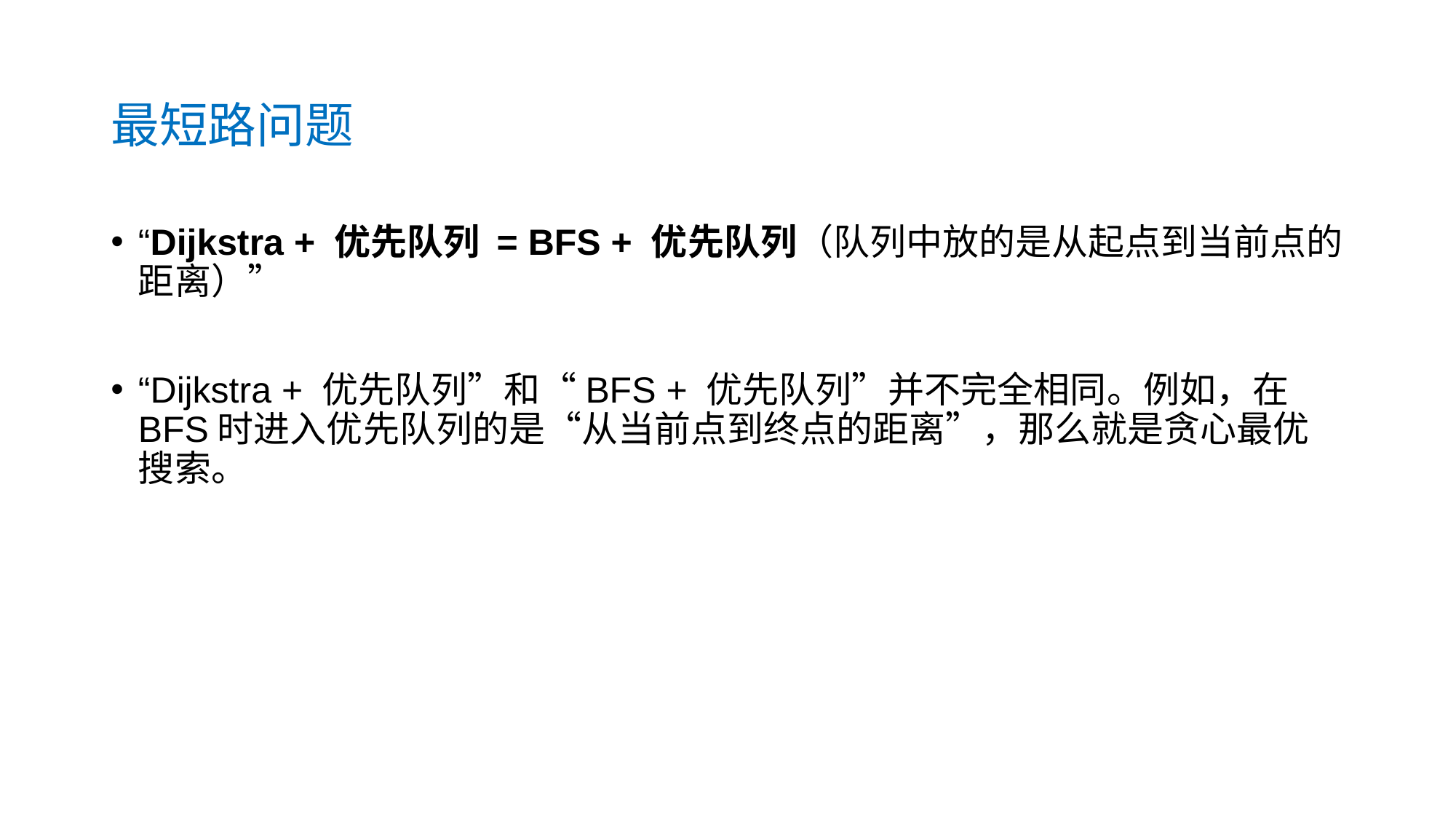

# 最短路问题
“Dijkstra + 优先队列 = BFS + 优先队列（队列中放的是从起点到当前点的距离）”

“Dijkstra + 优先队列”和“BFS + 优先队列”并不完全相同。例如，在BFS时进入优先队列的是“从当前点到终点的距离”，那么就是贪心最优搜索。